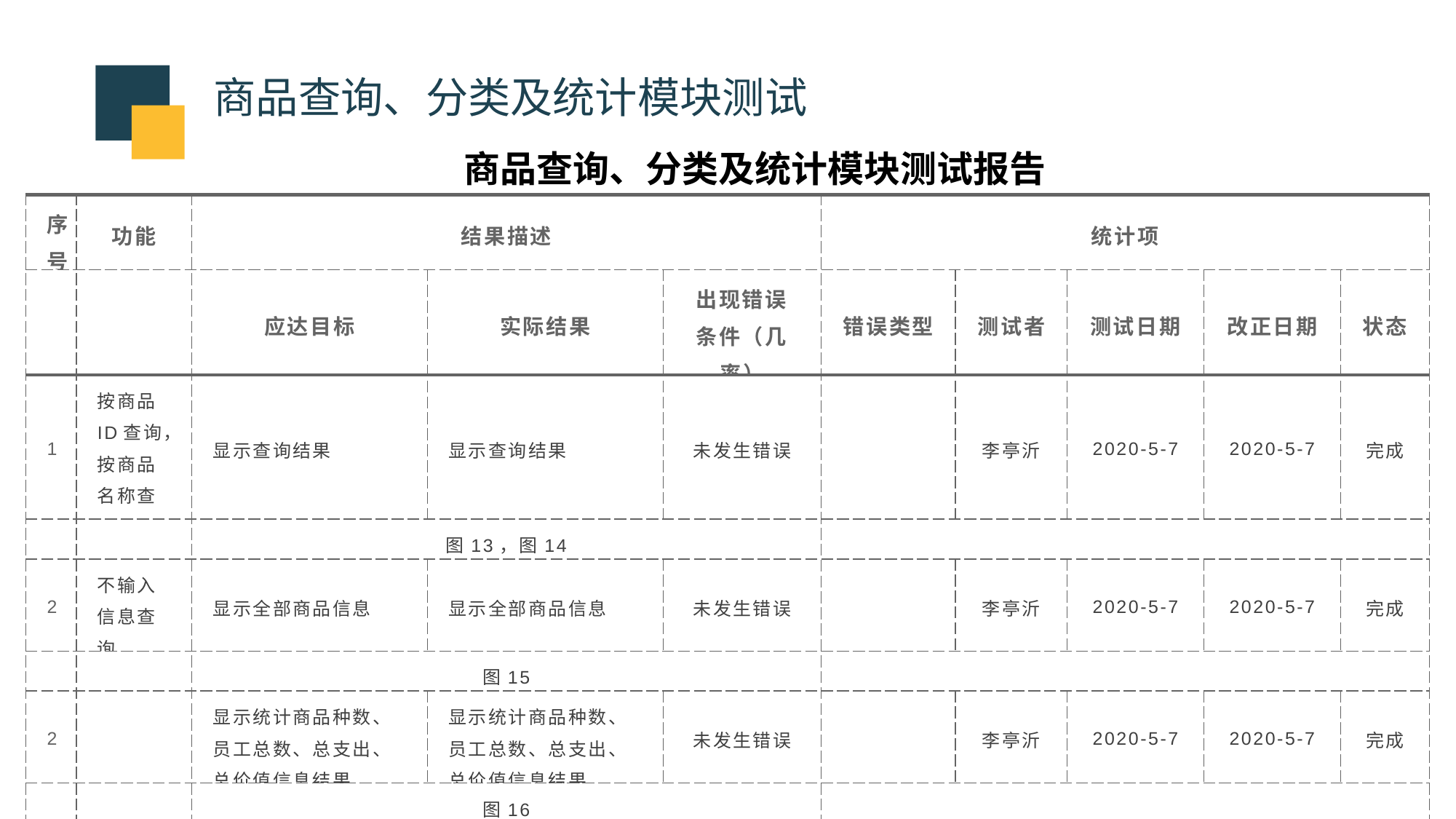

商品查询、分类及统计模块测试
商品查询、分类及统计模块测试报告
| 序号 | 功能 | 结果描述 |  |  | 统计项 |  |  |  |  |
| --- | --- | --- | --- | --- | --- | --- | --- | --- | --- |
|  |  | 应达目标 | 实际结果 | 出现错误条件（几率） | 错误类型 | 测试者 | 测试日期 | 改正日期 | 状态 |
| 1 | 按商品ID查询，按商品名称查询 | 显示查询结果 | 显示查询结果 | 未发生错误 |  | 李亭沂 | 2020-5-7 | 2020-5-7 | 完成 |
|  |  | 图13，图14 |  |  |  |  |  |  |  |
| 2 | 不输入信息查询 | 显示全部商品信息 | 显示全部商品信息 | 未发生错误 |  | 李亭沂 | 2020-5-7 | 2020-5-7 | 完成 |
|  |  | 图15 |  |  |  |  |  |  |  |
| 2 |  | 显示统计商品种数、员工总数、总支出、总价值信息结果 | 显示统计商品种数、员工总数、总支出、总价值信息结果 | 未发生错误 |  | 李亭沂 | 2020-5-7 | 2020-5-7 | 完成 |
|  |  | 图16 |  |  |  |  |  |  |  |